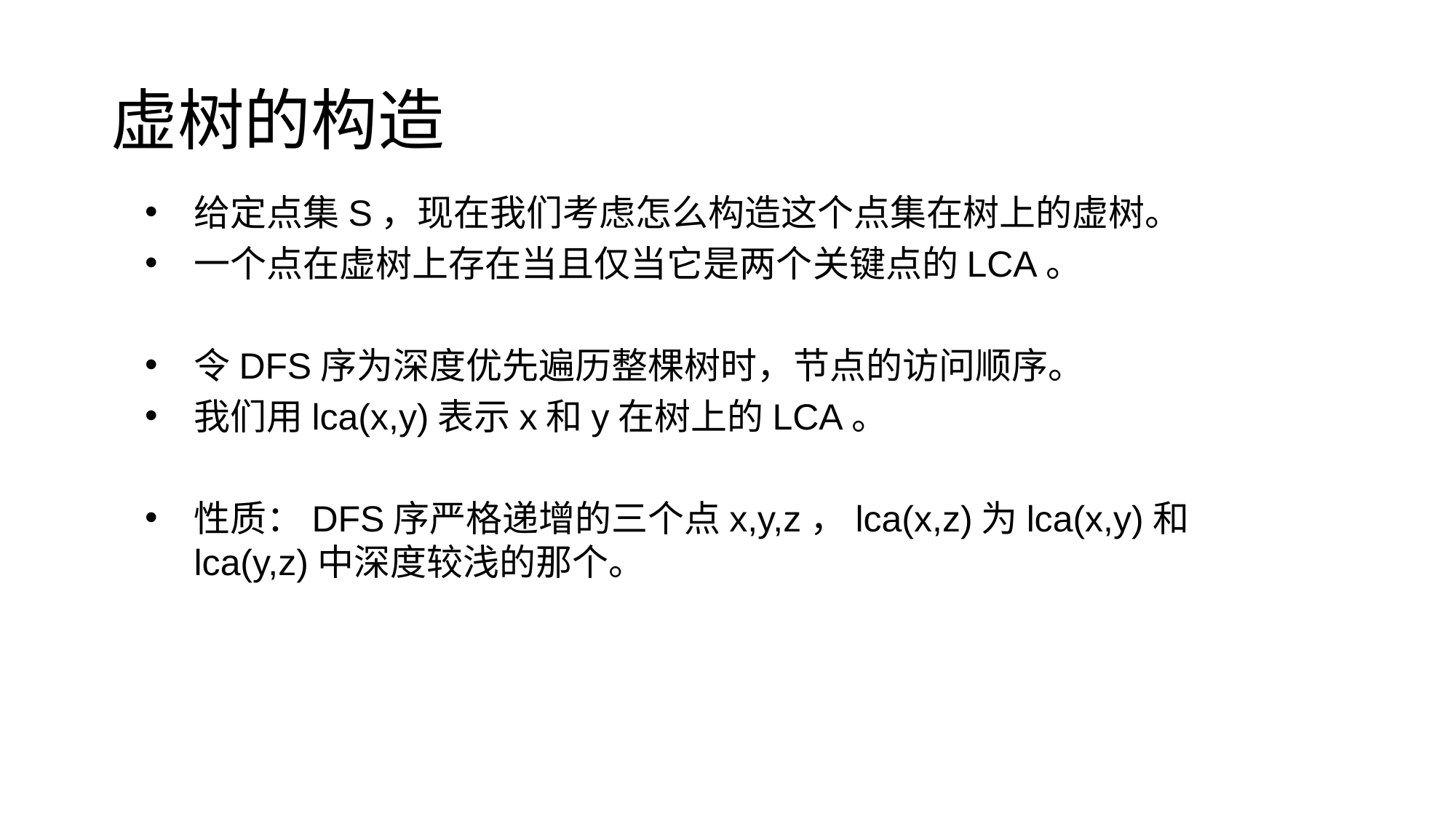

# 虚树的构造
给定点集S，现在我们考虑怎么构造这个点集在树上的虚树。
一个点在虚树上存在当且仅当它是两个关键点的LCA。

令DFS序为深度优先遍历整棵树时，节点的访问顺序。
我们用lca(x,y)表示x和y在树上的LCA。

性质：DFS序严格递增的三个点x,y,z，lca(x,z)为lca(x,y)和lca(y,z)中深度较浅的那个。